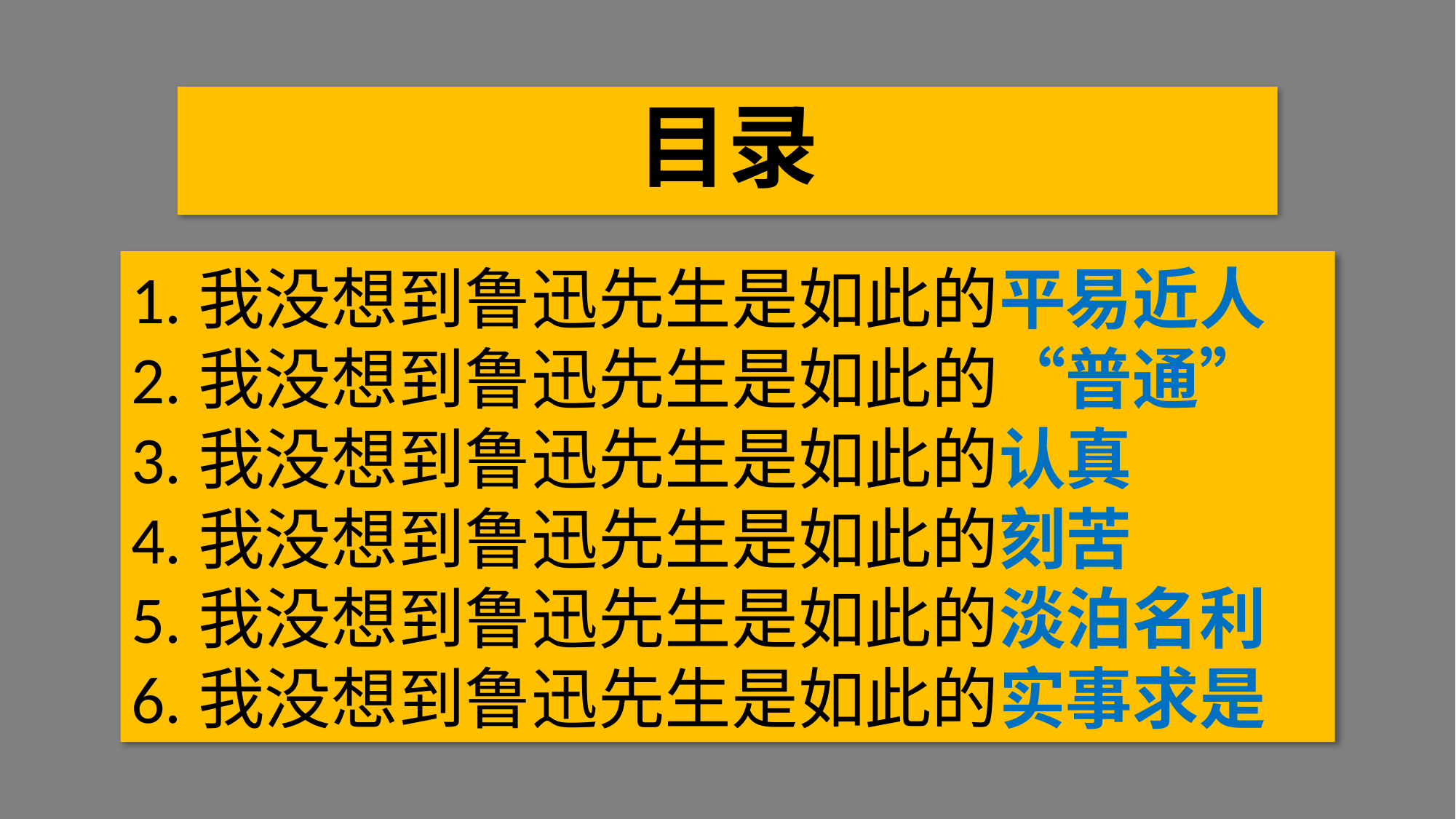

# 目录

1.我没想到鲁迅先生是如此的平易近人
2.我没想到鲁迅先生是如此的“普通”
3.我没想到鲁迅先生是如此的认真
4.我没想到鲁迅先生是如此的刻苦
5.我没想到鲁迅先生是如此的淡泊名利
6.我没想到鲁迅先生是如此的实事求是